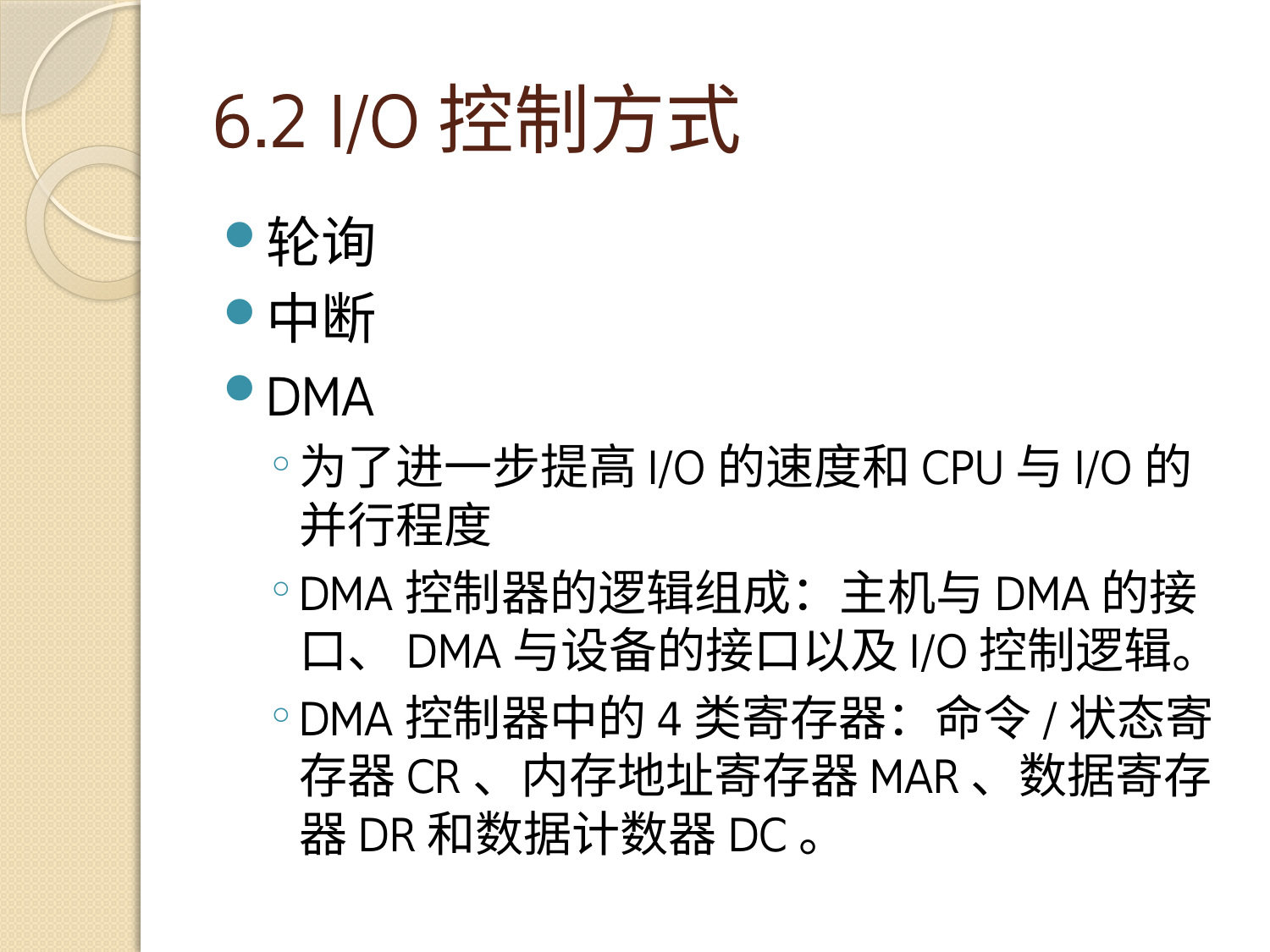

# 6.2 I/O控制方式
轮询
中断
DMA
为了进一步提高I/O的速度和CPU与I/O的并行程度
DMA控制器的逻辑组成：主机与DMA的接口、DMA与设备的接口以及I/O控制逻辑。
DMA控制器中的4类寄存器：命令/状态寄存器CR、内存地址寄存器MAR、数据寄存器DR和数据计数器DC。